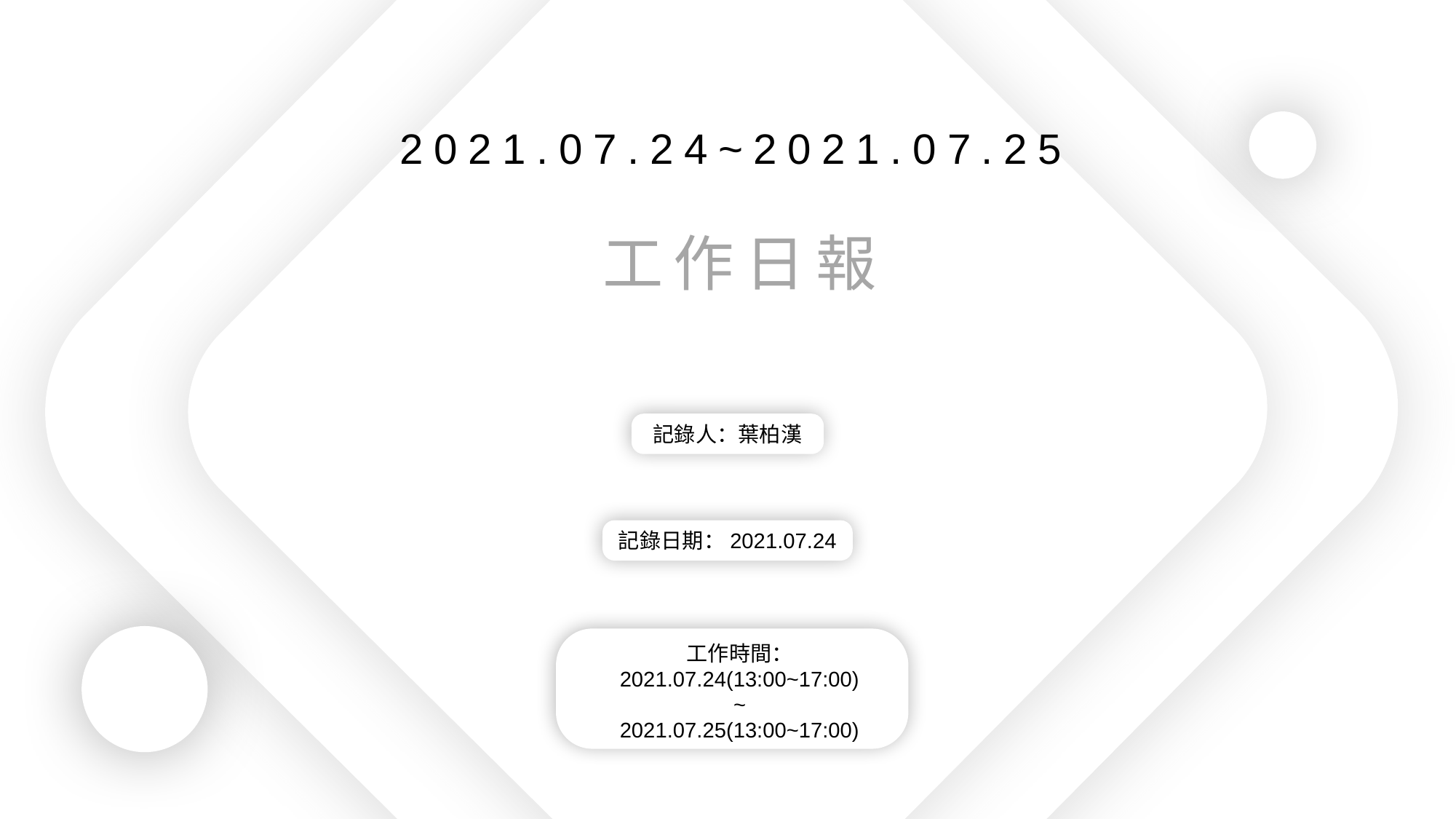

2021.07.24~2021.07.25
工作日報

記錄人：葉柏漢

記錄日期：2021.07.24

工作時間：
2021.07.24(13:00~17:00)
~
2021.07.25(13:00~17:00)